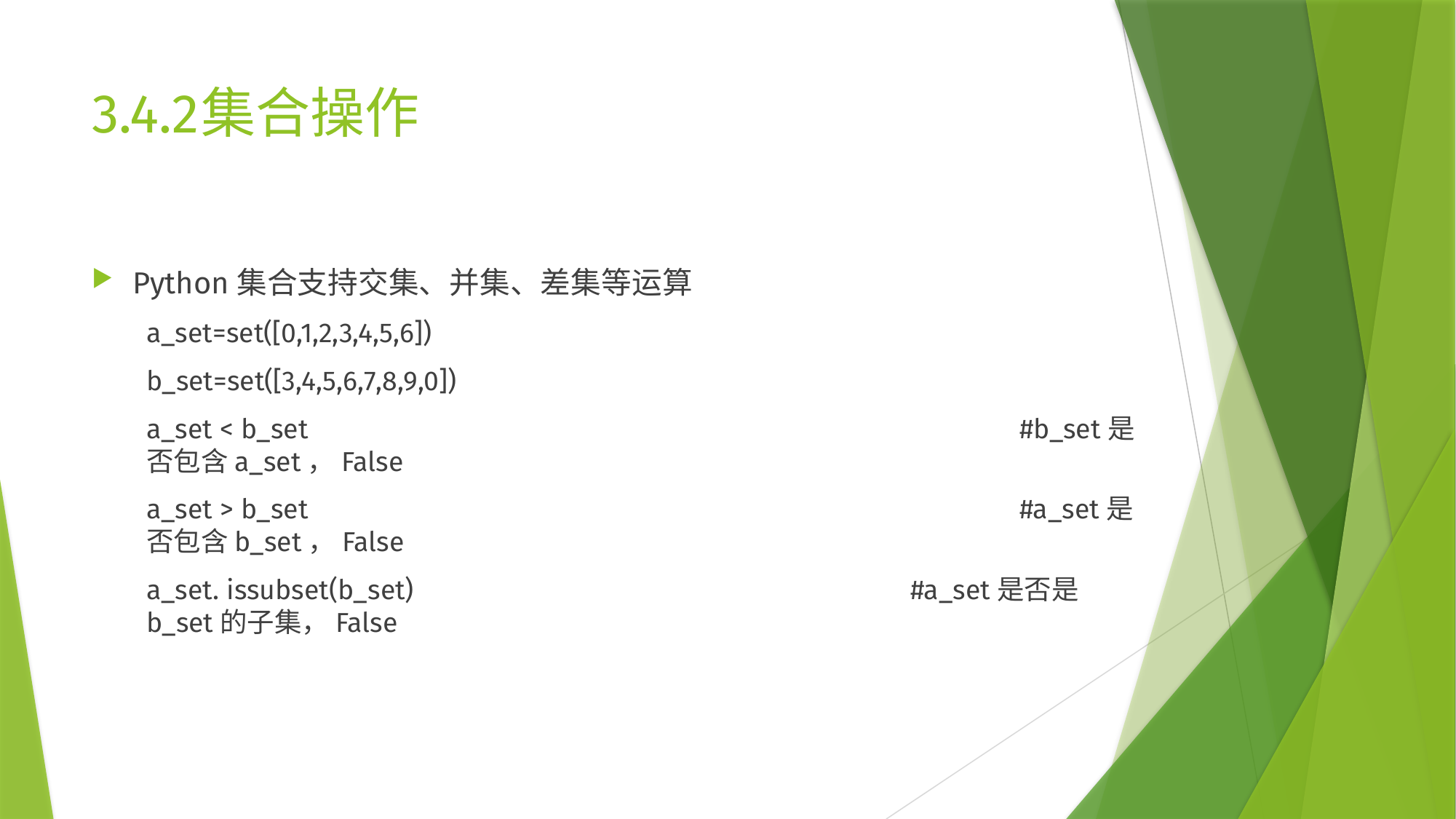

# 3.4.2	集合操作
Python集合支持交集、并集、差集等运算
a_set=set([0,1,2,3,4,5,6])
b_set=set([3,4,5,6,7,8,9,0])
a_set < b_set							#b_set是否包含a_set，False
a_set > b_set							#a_set是否包含b_set，False
a_set. issubset(b_set)					#a_set是否是b_set的子集，False